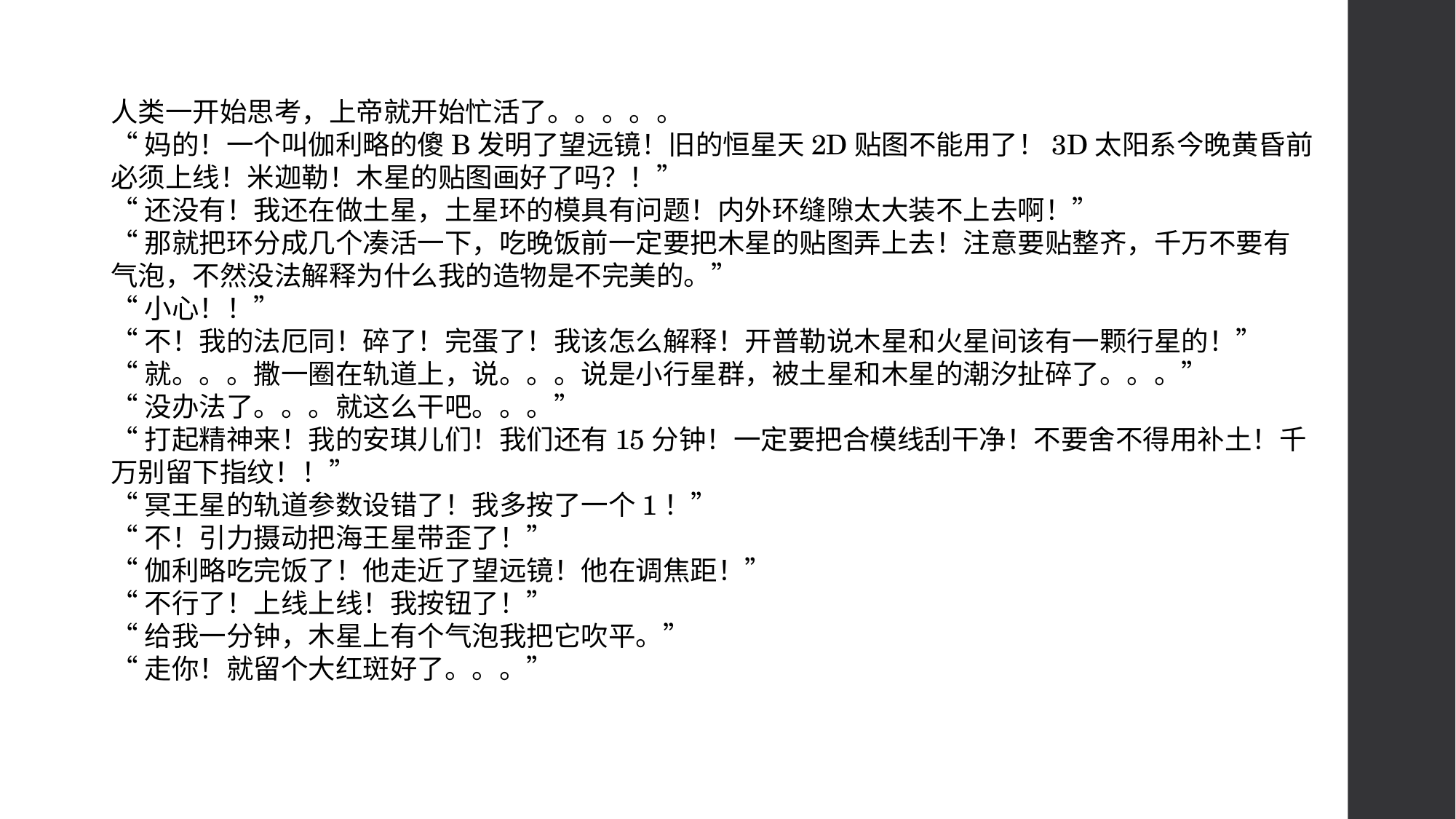

人类一开始思考，上帝就开始忙活了。。。。。
“妈的！一个叫伽利略的傻B发明了望远镜！旧的恒星天2D贴图不能用了！3D太阳系今晚黄昏前必须上线！米迦勒！木星的贴图画好了吗？！”
“还没有！我还在做土星，土星环的模具有问题！内外环缝隙太大装不上去啊！”
“那就把环分成几个凑活一下，吃晚饭前一定要把木星的贴图弄上去！注意要贴整齐，千万不要有气泡，不然没法解释为什么我的造物是不完美的。”
“小心！！”
“不！我的法厄同！碎了！完蛋了！我该怎么解释！开普勒说木星和火星间该有一颗行星的！”
“就。。。撒一圈在轨道上，说。。。说是小行星群，被土星和木星的潮汐扯碎了。。。”
“没办法了。。。就这么干吧。。。”
“打起精神来！我的安琪儿们！我们还有15分钟！一定要把合模线刮干净！不要舍不得用补土！千万别留下指纹！！”
“冥王星的轨道参数设错了！我多按了一个1！”
“不！引力摄动把海王星带歪了！”
“伽利略吃完饭了！他走近了望远镜！他在调焦距！”
“不行了！上线上线！我按钮了！”
“给我一分钟，木星上有个气泡我把它吹平。”
“走你！就留个大红斑好了。。。”